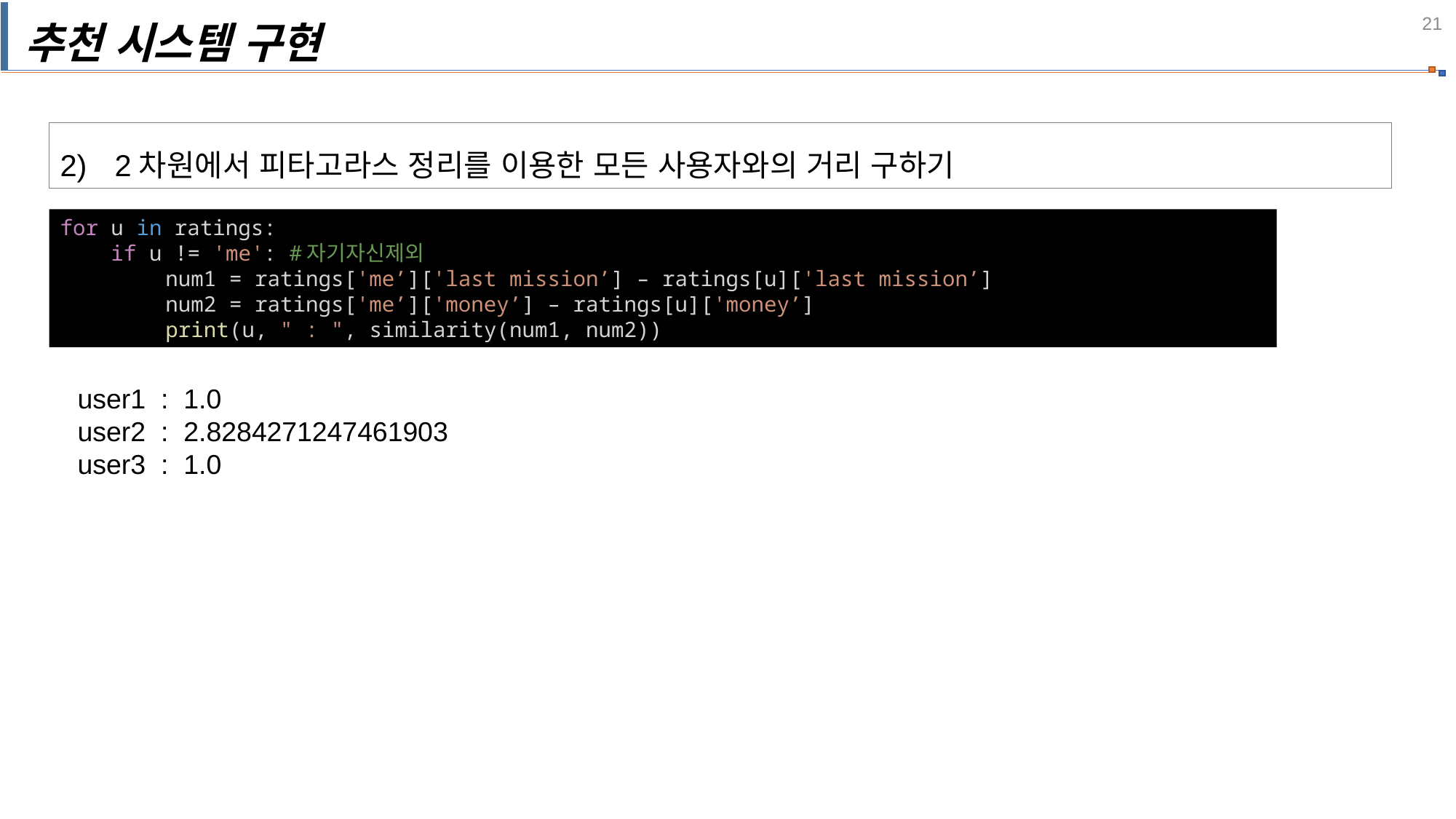

추천 시스템 구현
2차원에서 피타고라스 정리를 이용한 모든 사용자와의 거리 구하기
for u in ratings:
    if u != 'me': #자기자신제외
    num1 = ratings['me’]['last mission’] – ratings[u]['last mission’]
    num2 = ratings['me’]['money’] – ratings[u]['money’]
    print(u, " : ", similarity(num1, num2))
user1  :  1.0
user2  :  2.8284271247461903
user3  :  1.0